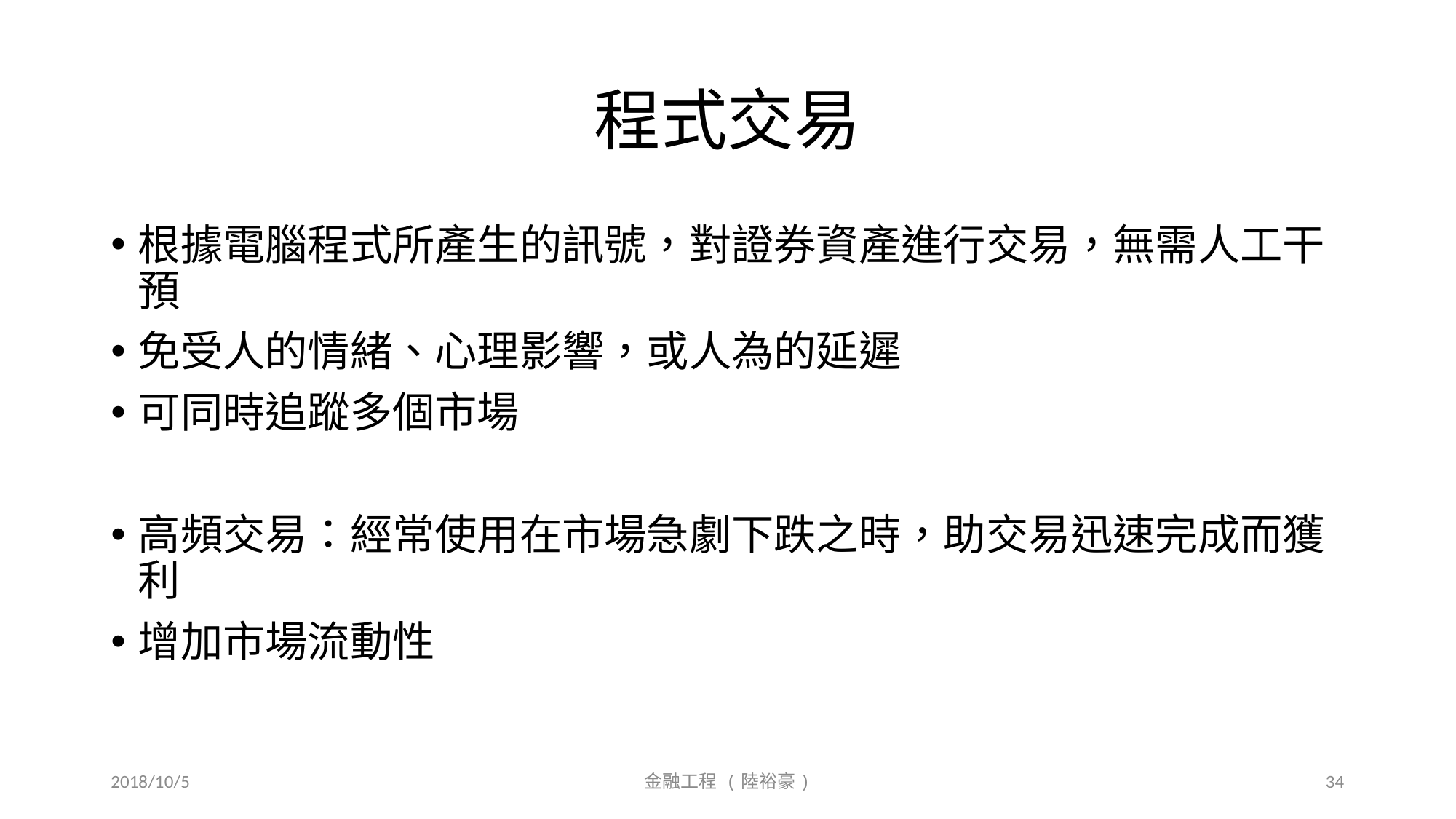

# 程式交易
根據電腦程式所產生的訊號，對證券資產進行交易，無需人工干預
免受人的情緒、心理影響，或人為的延遲
可同時追蹤多個市場

高頻交易：經常使用在市場急劇下跌之時，助交易迅速完成而獲利
增加市場流動性
2018/10/5
金融工程 (陸裕豪)
34